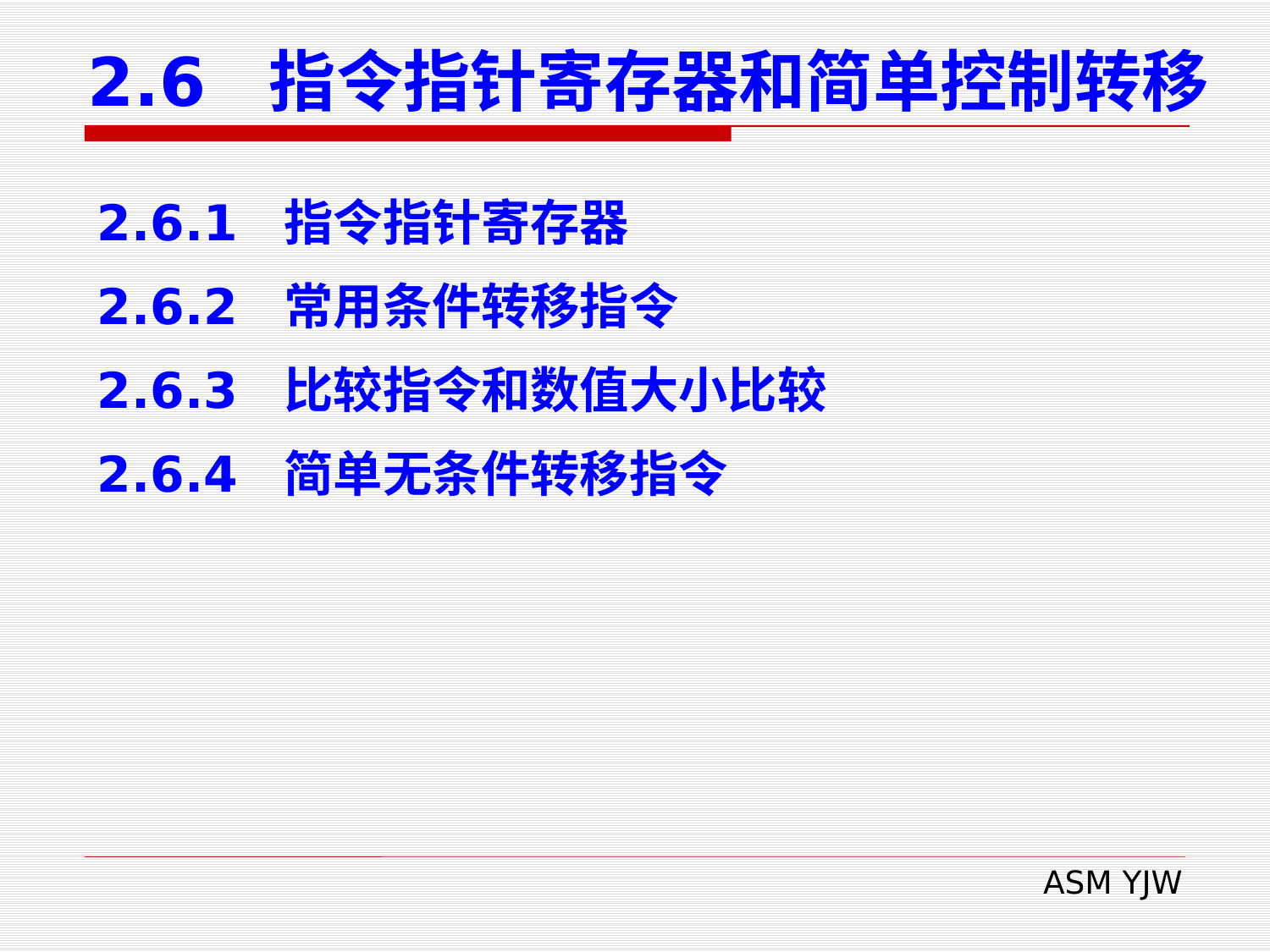

# 2.6  指令指针寄存器和简单控制转移
2.6.1  指令指针寄存器
2.6.2  常用条件转移指令
2.6.3  比较指令和数值大小比较
2.6.4  简单无条件转移指令